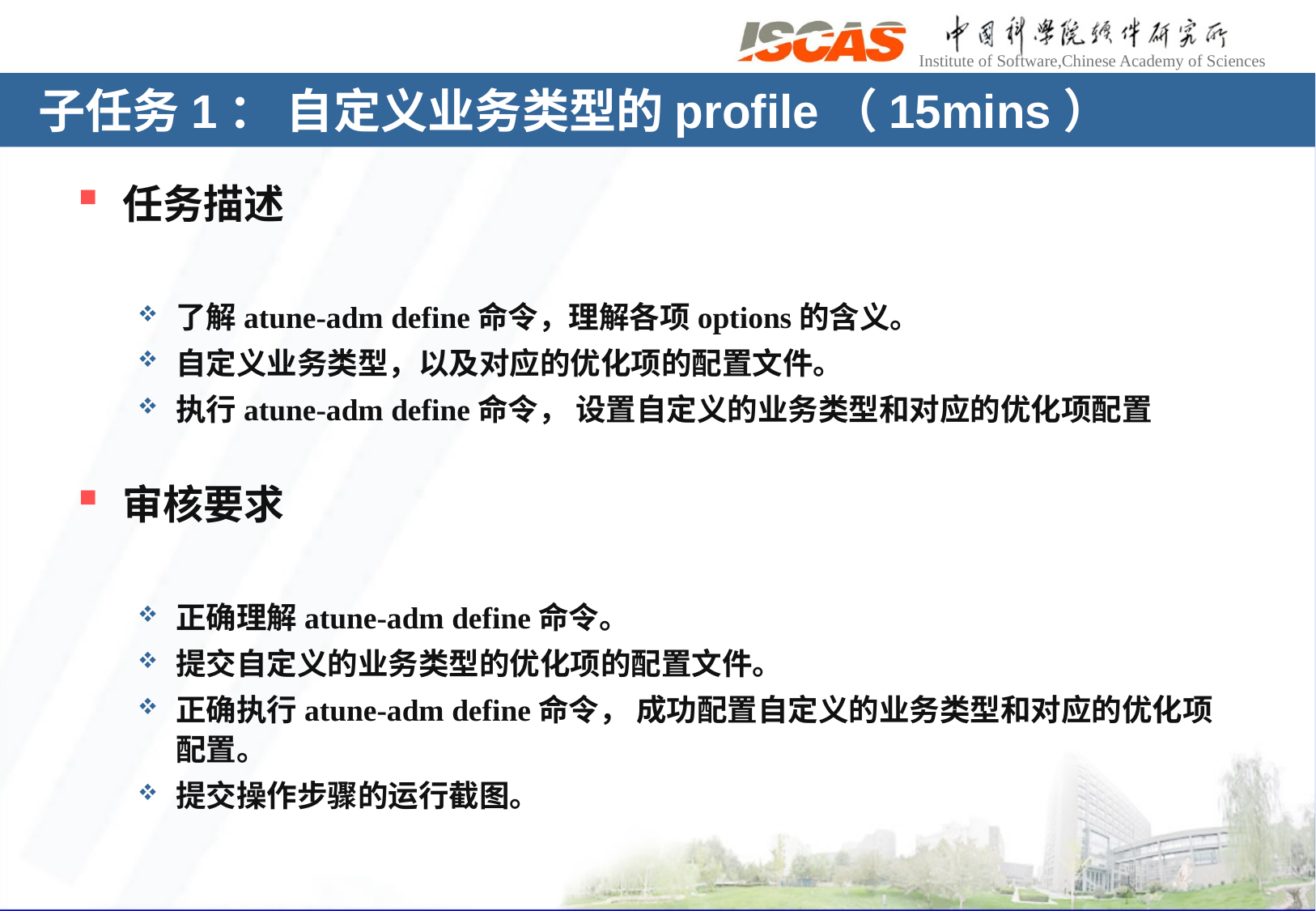

# 子任务1： 自定义业务类型的profile（15mins）
任务描述

了解atune-adm define命令，理解各项options的含义。
自定义业务类型，以及对应的优化项的配置文件。
执行atune-adm define命令， 设置自定义的业务类型和对应的优化项配置

审核要求

正确理解atune-adm define命令。
提交自定义的业务类型的优化项的配置文件。
正确执行atune-adm define命令， 成功配置自定义的业务类型和对应的优化项配置。
提交操作步骤的运行截图。